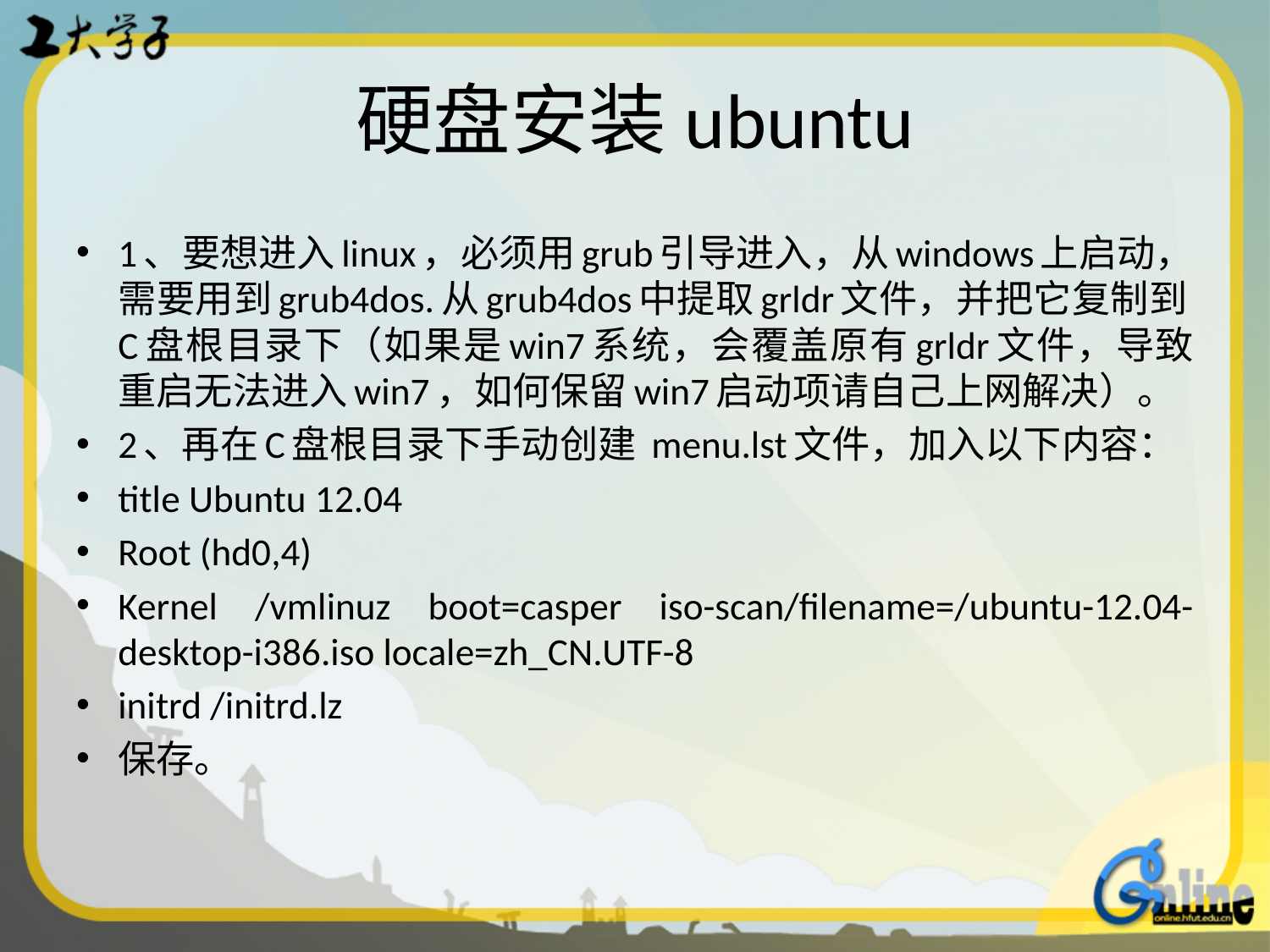

# 硬盘安装ubuntu
1、要想进入linux，必须用grub引导进入，从windows上启动，需要用到grub4dos.从grub4dos中提取grldr文件，并把它复制到C盘根目录下（如果是win7系统，会覆盖原有grldr文件，导致重启无法进入win7，如何保留win7启动项请自己上网解决）。
2、再在C盘根目录下手动创建 menu.lst文件，加入以下内容：
title Ubuntu 12.04
Root (hd0,4)
Kernel /vmlinuz boot=casper iso-scan/filename=/ubuntu-12.04-desktop-i386.iso locale=zh_CN.UTF-8
initrd /initrd.lz
保存。